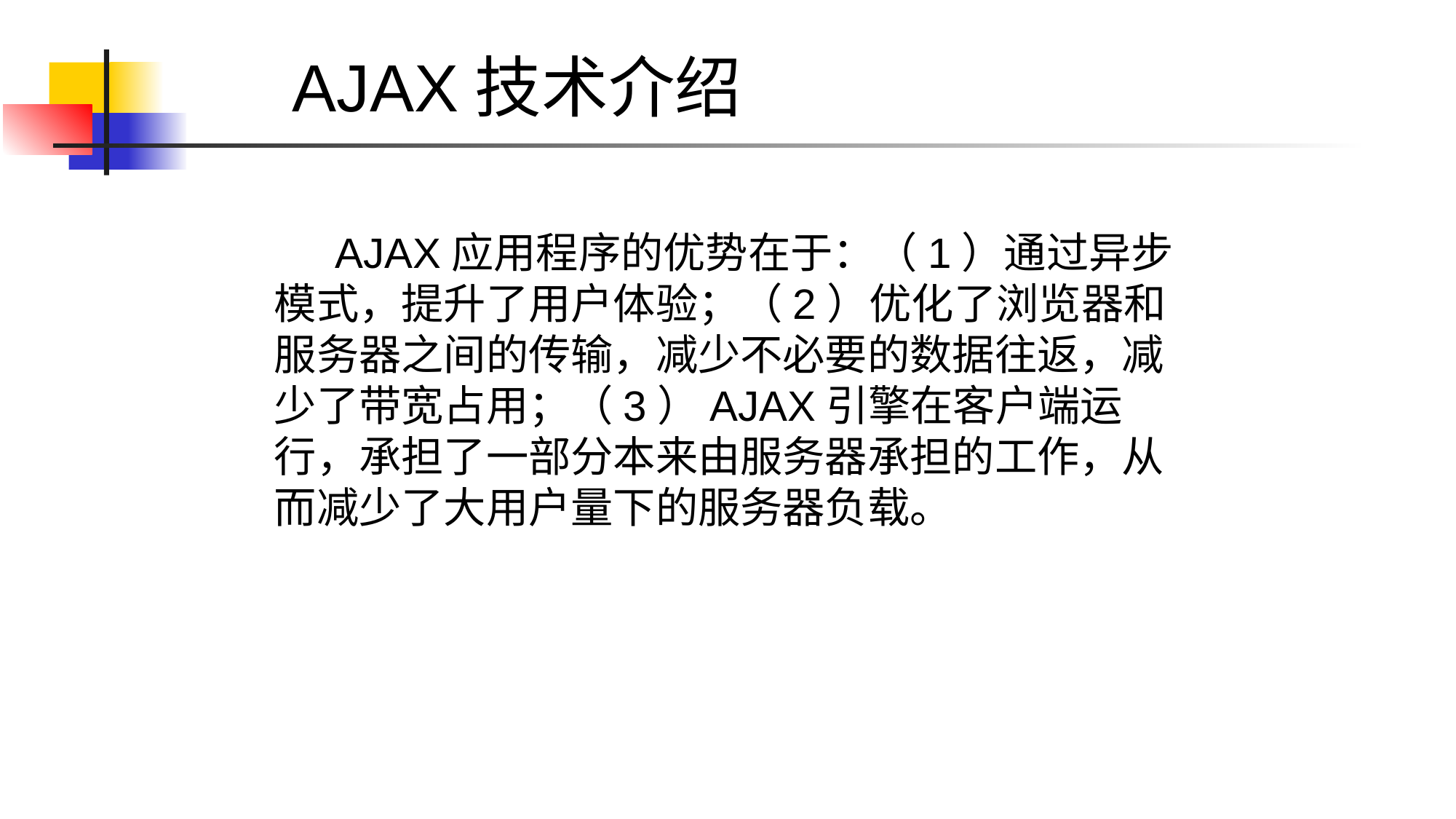

AJAX技术介绍
      AJAX应用程序的优势在于：（1）通过异步模式，提升了用户体验；（2）优化了浏览器和服务器之间的传输，减少不必要的数据往返，减少了带宽占用；（3）AJAX引擎在客户端运行，承担了一部分本来由服务器承担的工作，从而减少了大用户量下的服务器负载。